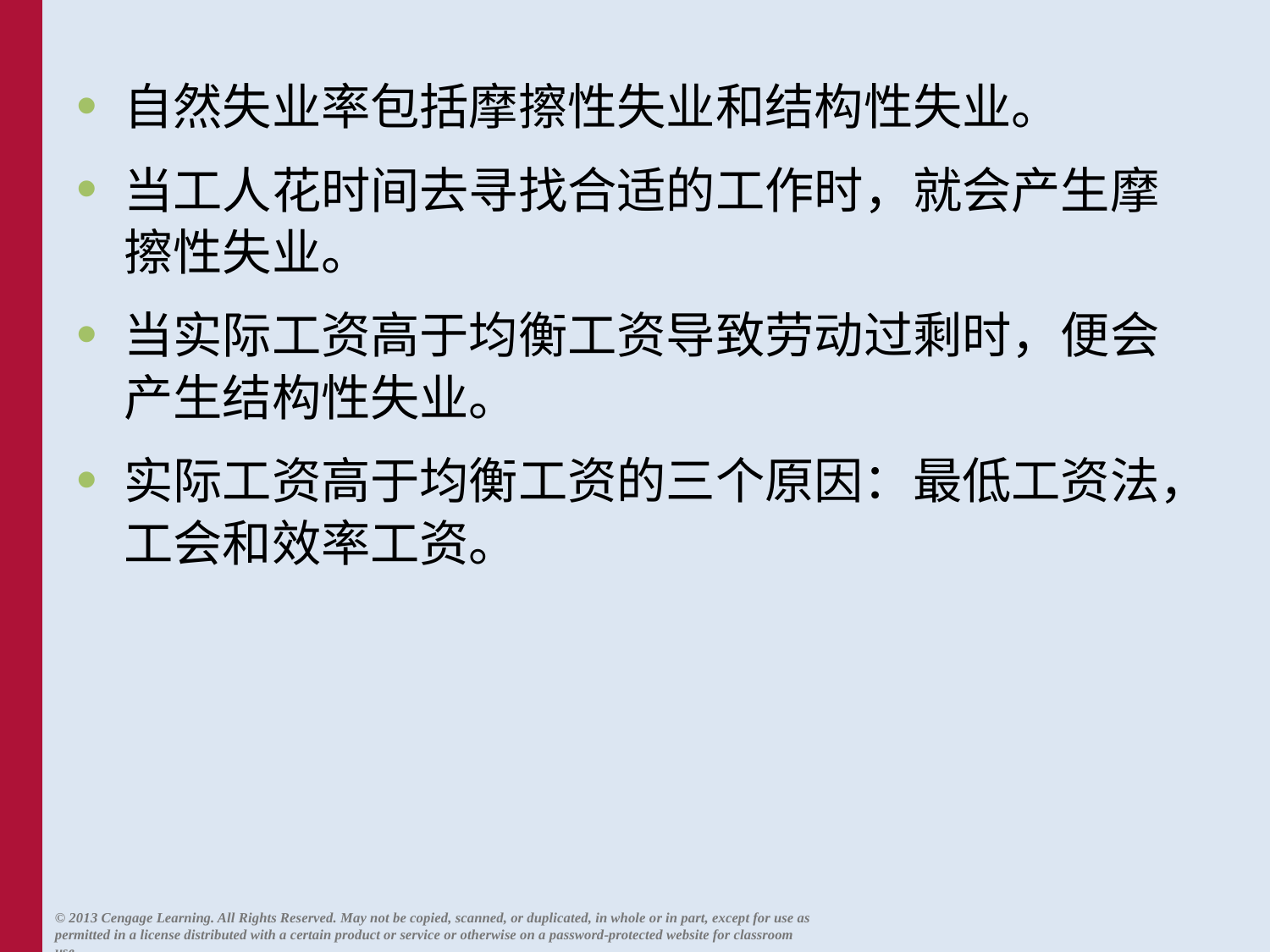

自然失业率包括摩擦性失业和结构性失业。
当工人花时间去寻找合适的工作时，就会产生摩擦性失业。
当实际工资高于均衡工资导致劳动过剩时，便会产生结构性失业。
实际工资高于均衡工资的三个原因：最低工资法，工会和效率工资。
© 2013 Cengage Learning. All Rights Reserved. May not be copied, scanned, or duplicated, in whole or in part, except for use as permitted in a license distributed with a certain product or service or otherwise on a password-protected website for classroom use.